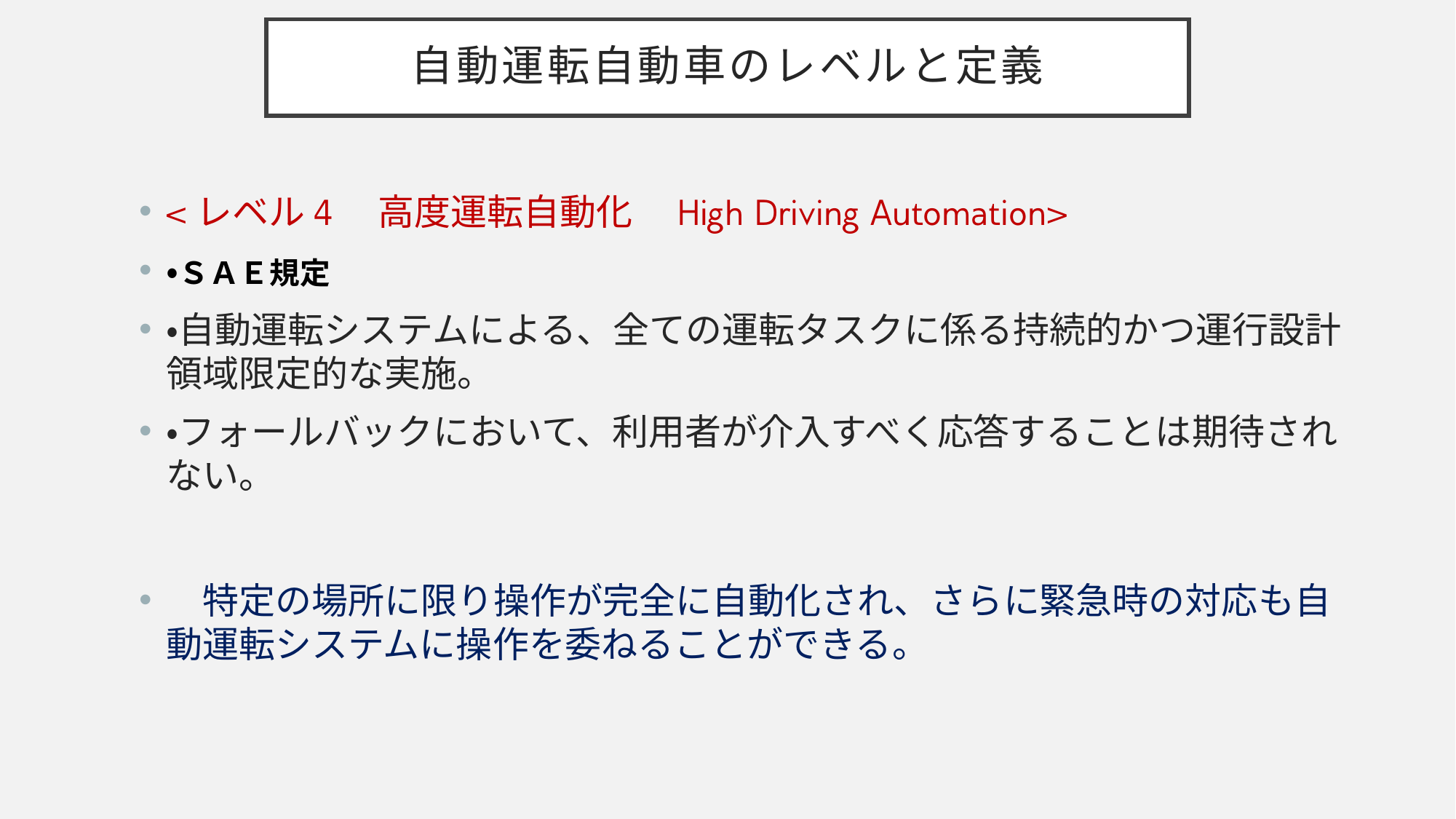

# 自動運転自動車のレベルと定義
<レベル4　高度運転自動化　High Driving Automation>
・ＳＡＥ規定
・自動運転システムによる、全ての運転タスクに係る持続的かつ運行設計領域限定的な実施。
・フォールバックにおいて、利用者が介入すべく応答することは期待されない。

　特定の場所に限り操作が完全に自動化され、さらに緊急時の対応も自動運転システムに操作を委ねることができる。